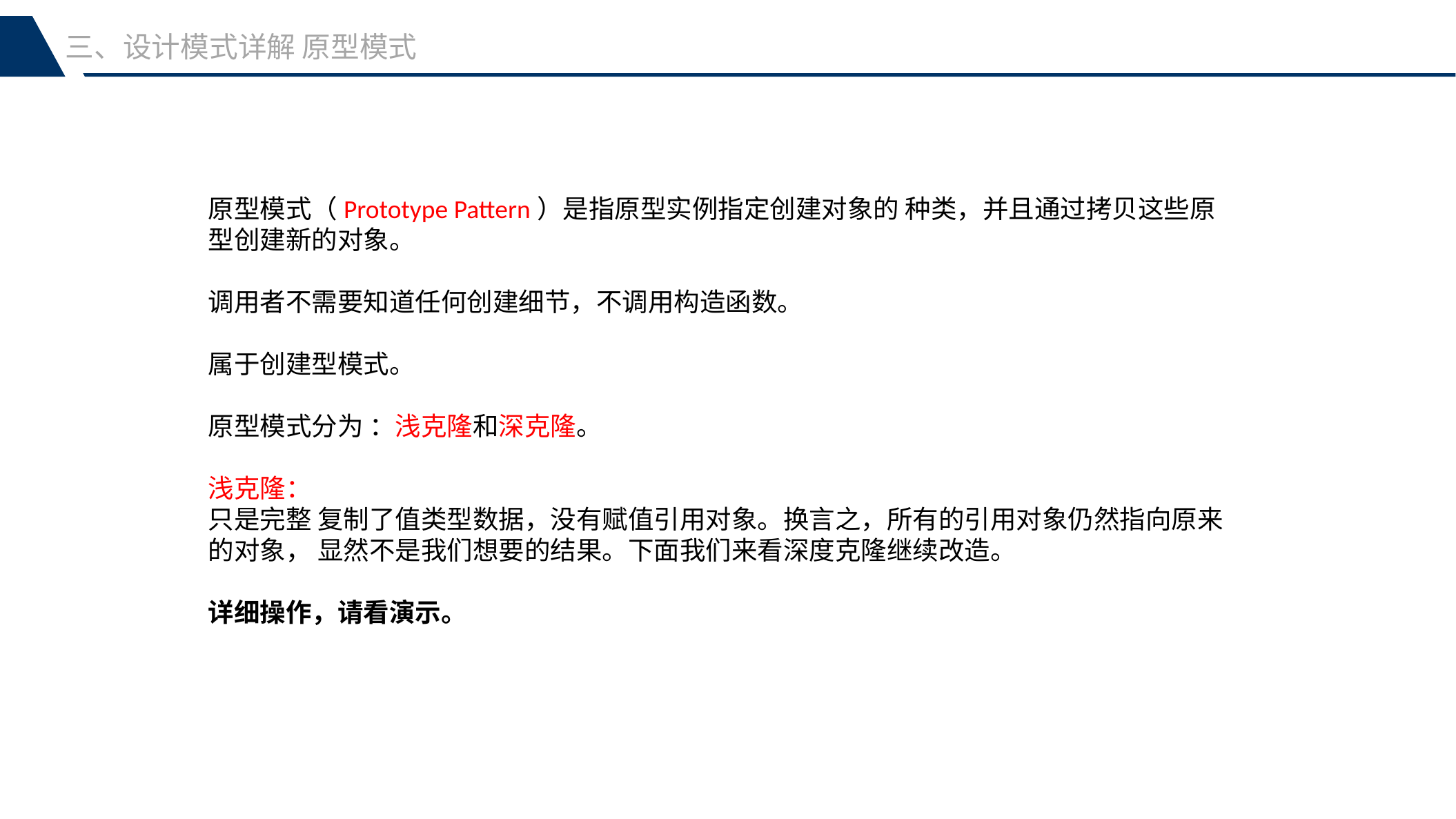

三、设计模式详解 原型模式

原型模式（Prototype Pattern）是指原型实例指定创建对象的 种类，并且通过拷贝这些原型创建新的对象。

调用者不需要知道任何创建细节，不调用构造函数。

属于创建型模式。

原型模式分为 ：浅克隆和深克隆。

浅克隆：
只是完整 复制了值类型数据，没有赋值引用对象。换言之，所有的引用对象仍然指向原来的对象， 显然不是我们想要的结果。下面我们来看深度克隆继续改造。

详细操作，请看演示。